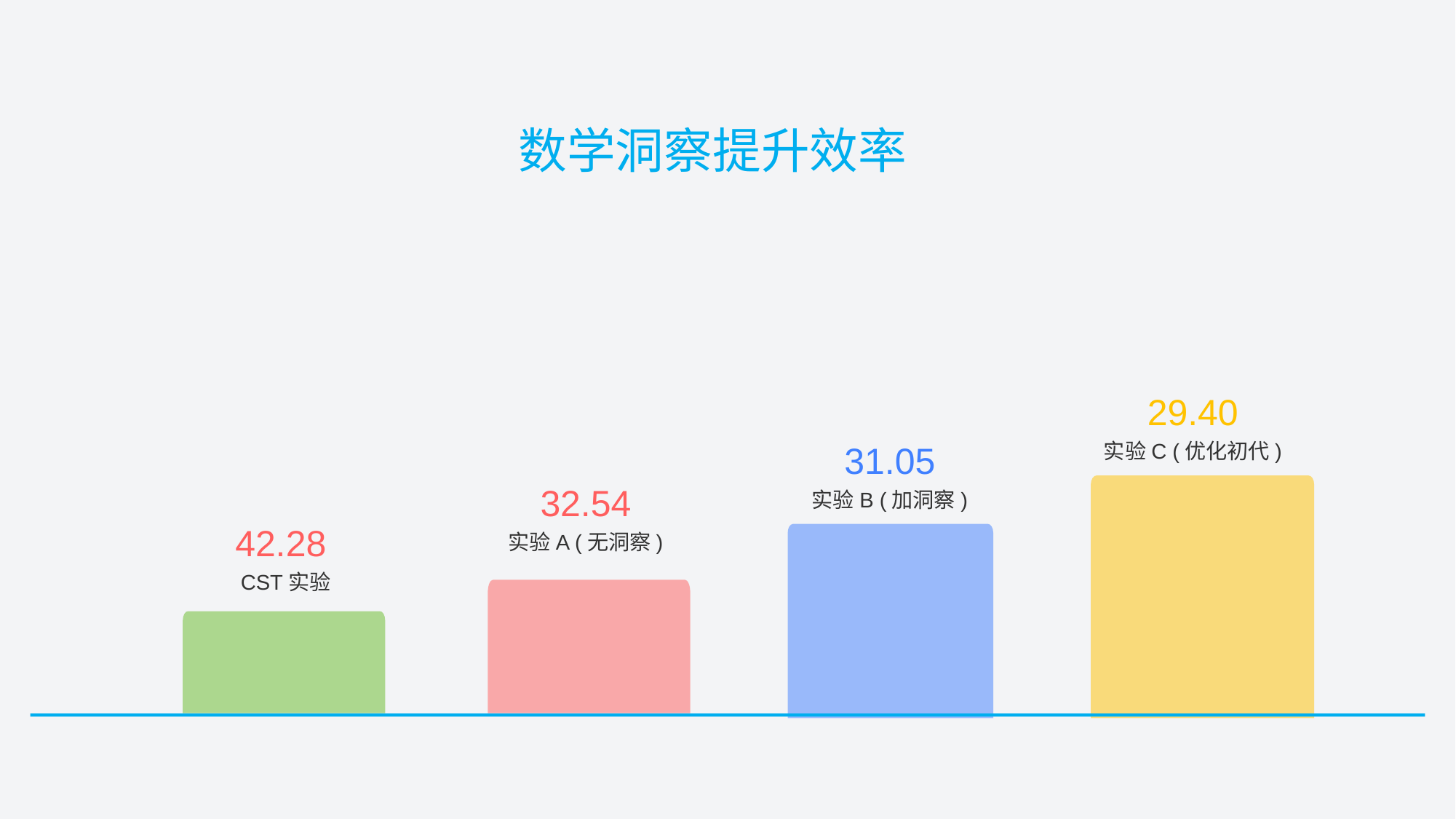

数学洞察提升效率
29.40
31.05
实验C (优化初代)
32.54

实验B (加洞察)
42.28
实验A (无洞察)

CST实验